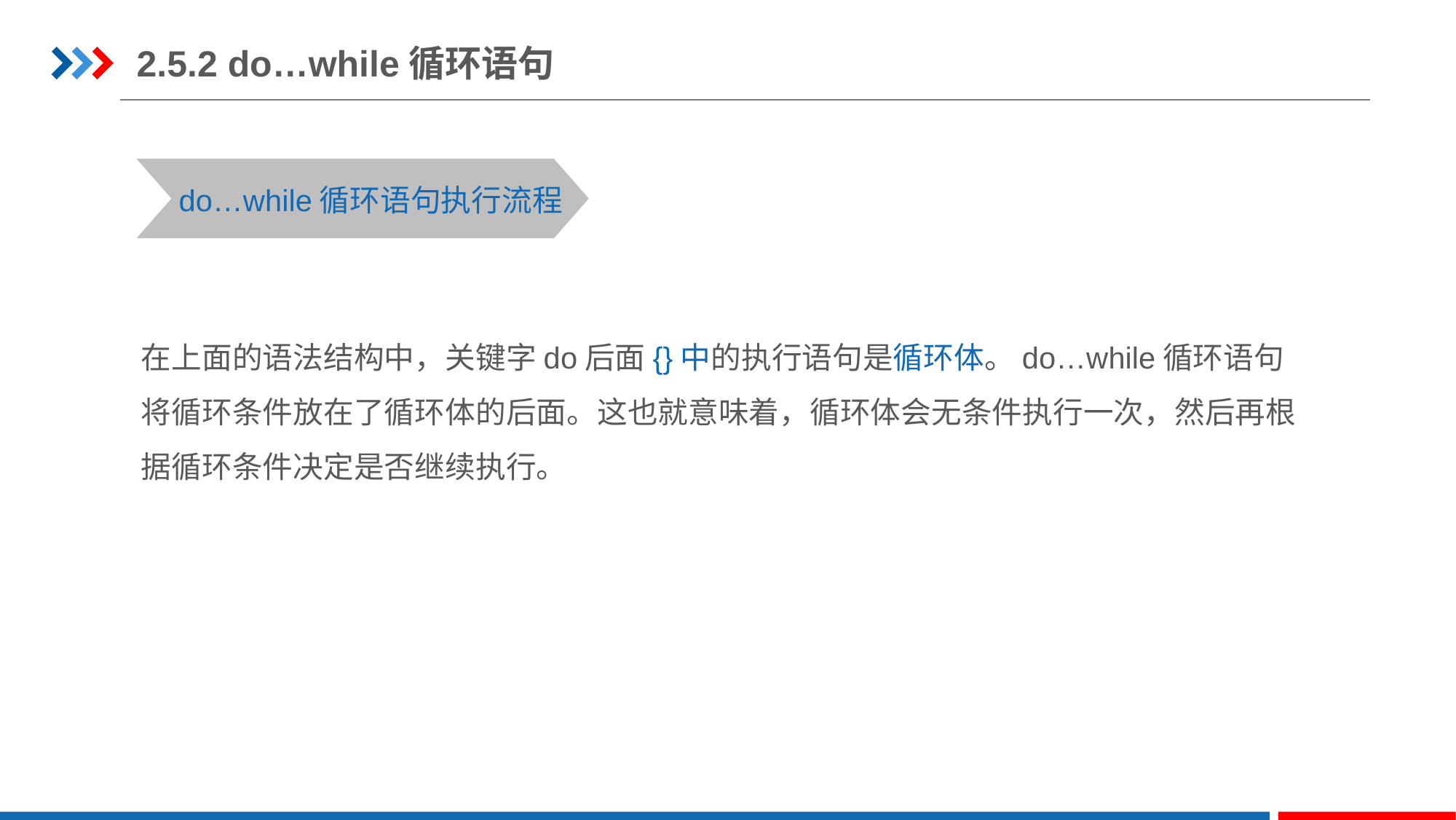

2.5.2 do…while循环语句

do…while循环语句执行流程
在上面的语法结构中，关键字do后面{}中的执行语句是循环体。do…while循环语句将循环条件放在了循环体的后面。这也就意味着，循环体会无条件执行一次，然后再根据循环条件决定是否继续执行。